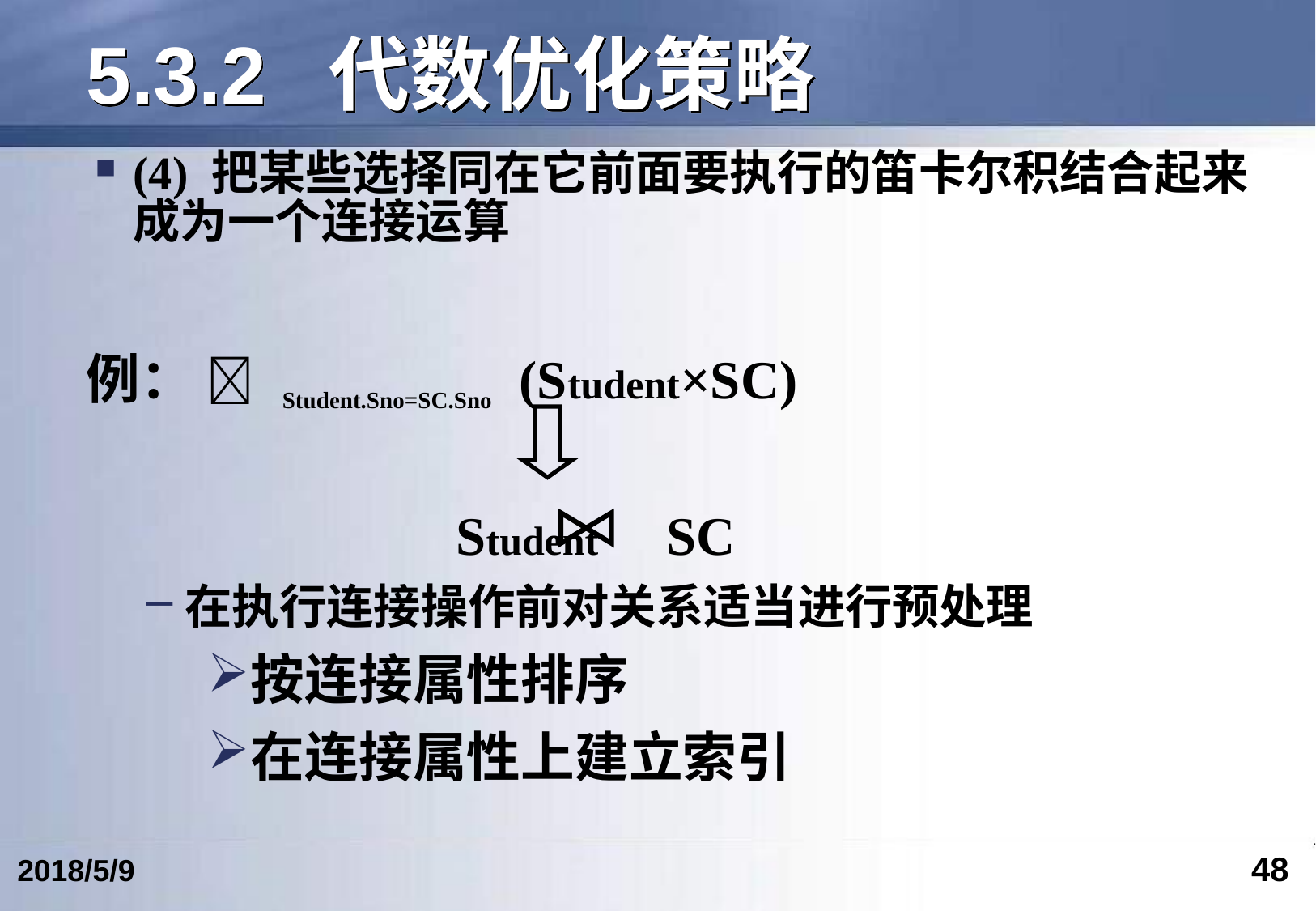

# 5.3.2	代数优化策略
(4) 把某些选择同在它前面要执行的笛卡尔积结合起来成为一个连接运算

例： σ Student.Sno=SC.Sno  (Student×SC)

 			      Student     SC
在执行连接操作前对关系适当进行预处理
按连接属性排序
在连接属性上建立索引

48
2018/5/9